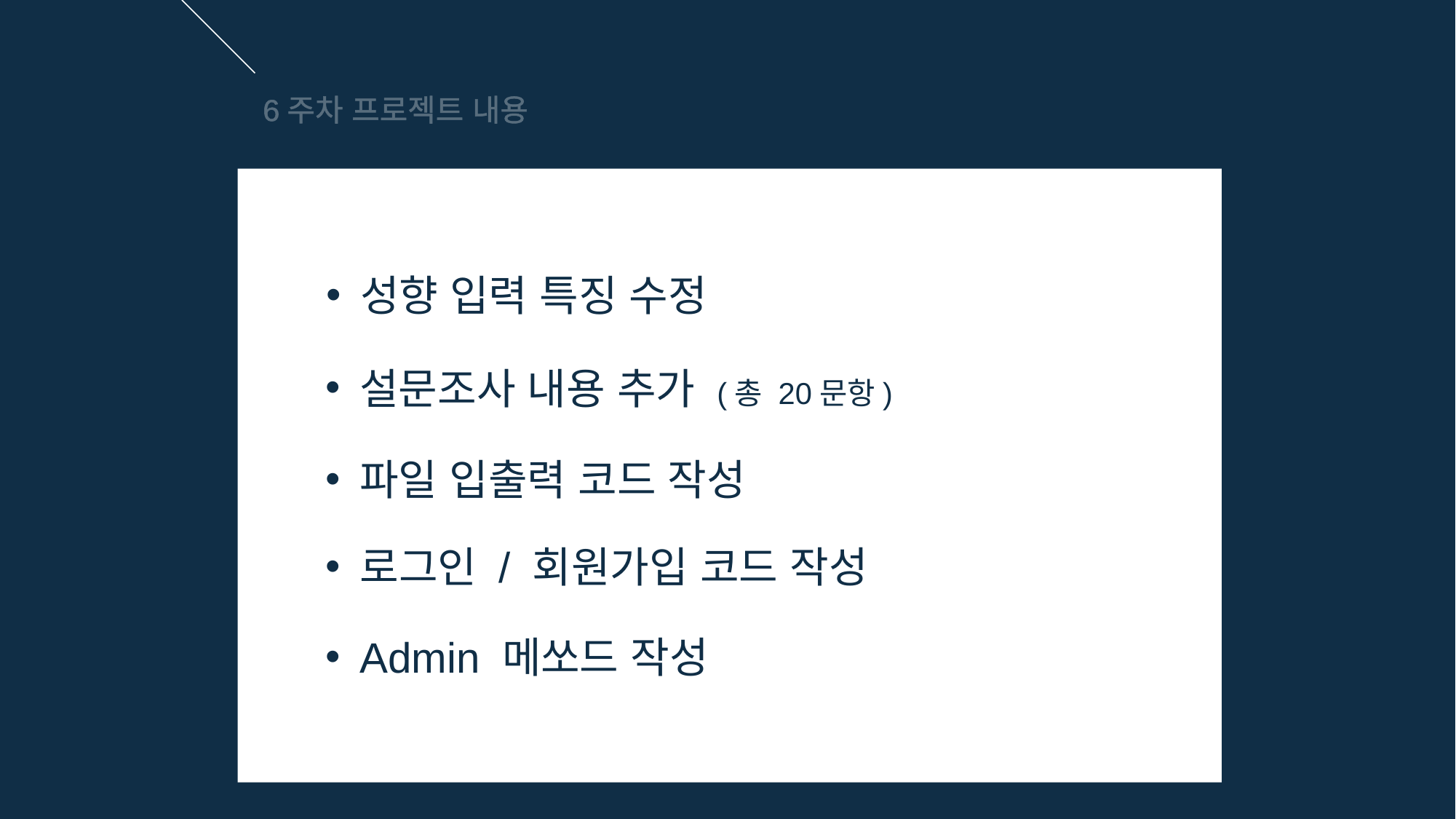

6주차 프로젝트 내용

성향 입력 특징 수정
설문조사 내용 추가 (총 20문항)
파일 입출력 코드 작성
로그인 / 회원가입 코드 작성
Admin 메쏘드 작성